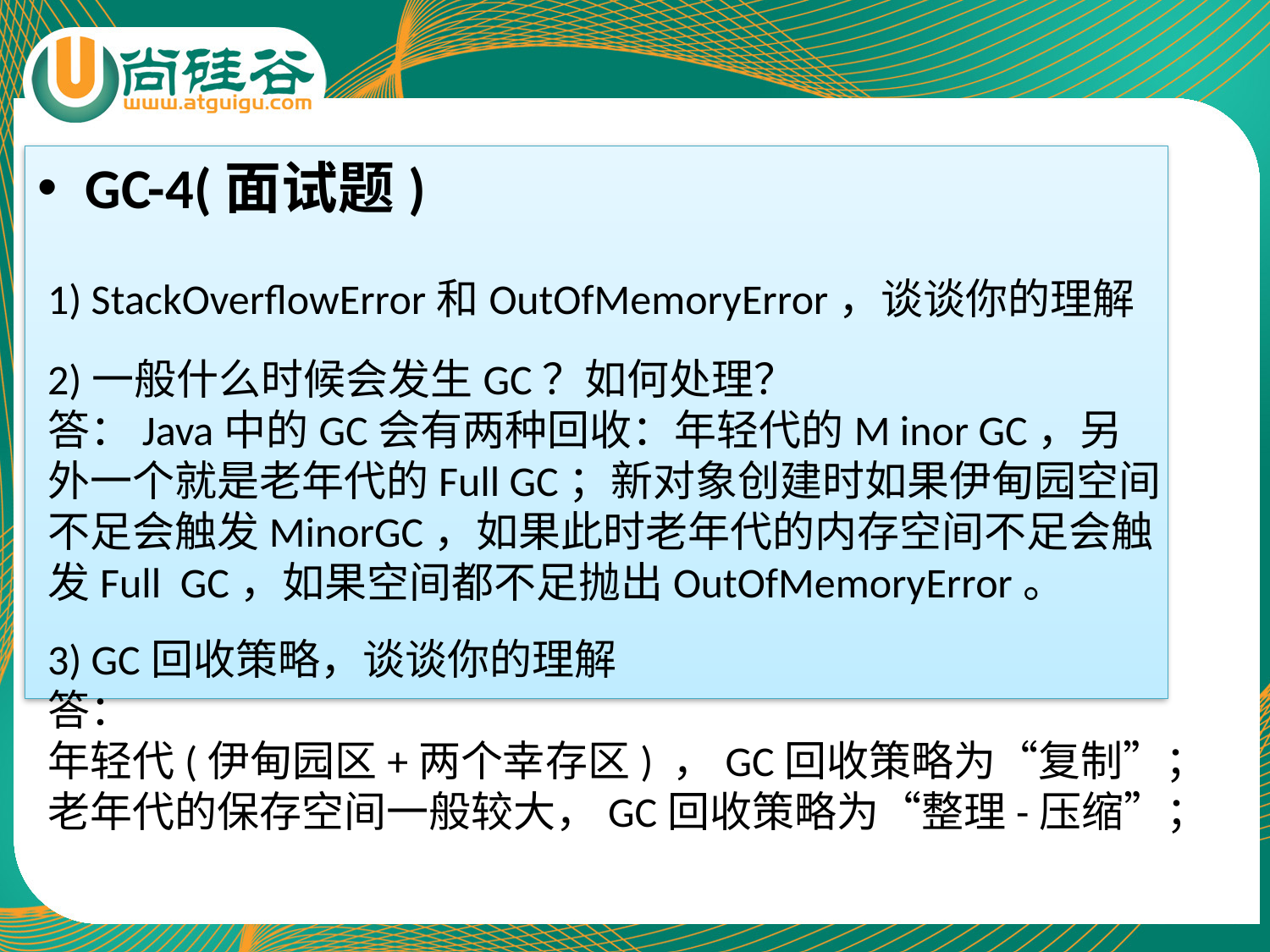

GC-4(面试题)
1) StackOverflowError和OutOfMemoryError，谈谈你的理解
2)一般什么时候会发生GC？如何处理？
答：Java中的GC会有两种回收：年轻代的M inor GC，另外一个就是老年代的Full GC；新对象创建时如果伊甸园空间不足会触发MinorGC，如果此时老年代的内存空间不足会触发Full  GC，如果空间都不足抛出OutOfMemoryError。
3) GC回收策略，谈谈你的理解
答：
年轻代(伊甸园区+两个幸存区) ，GC回收策略为“复制”；
老年代的保存空间一般较大，GC回收策略为“整理-压缩”；